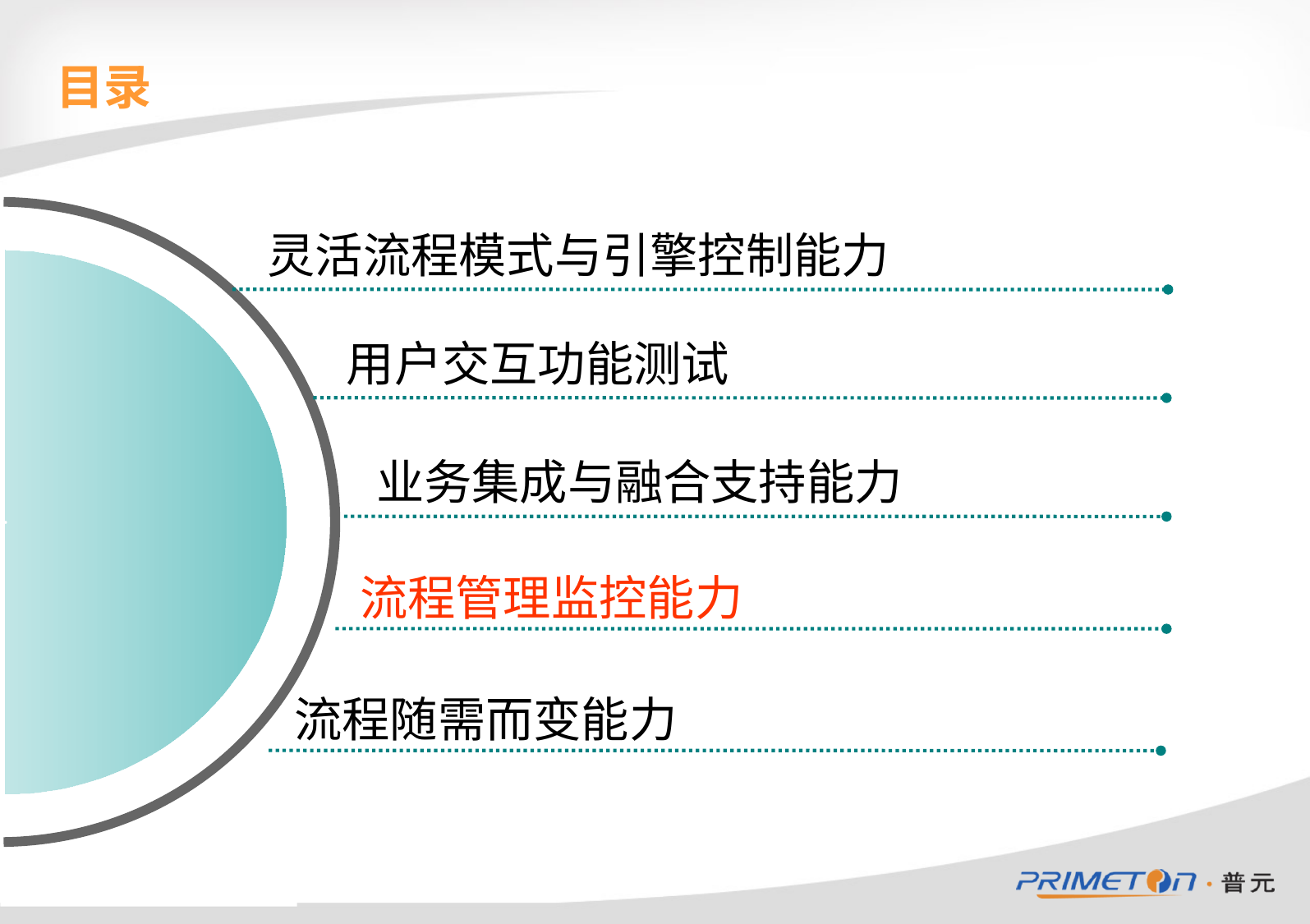

# 目录

灵活流程模式与引擎控制能力

用户交互功能测试

业务集成与融合支持能力

流程管理监控能力

流程随需而变能力